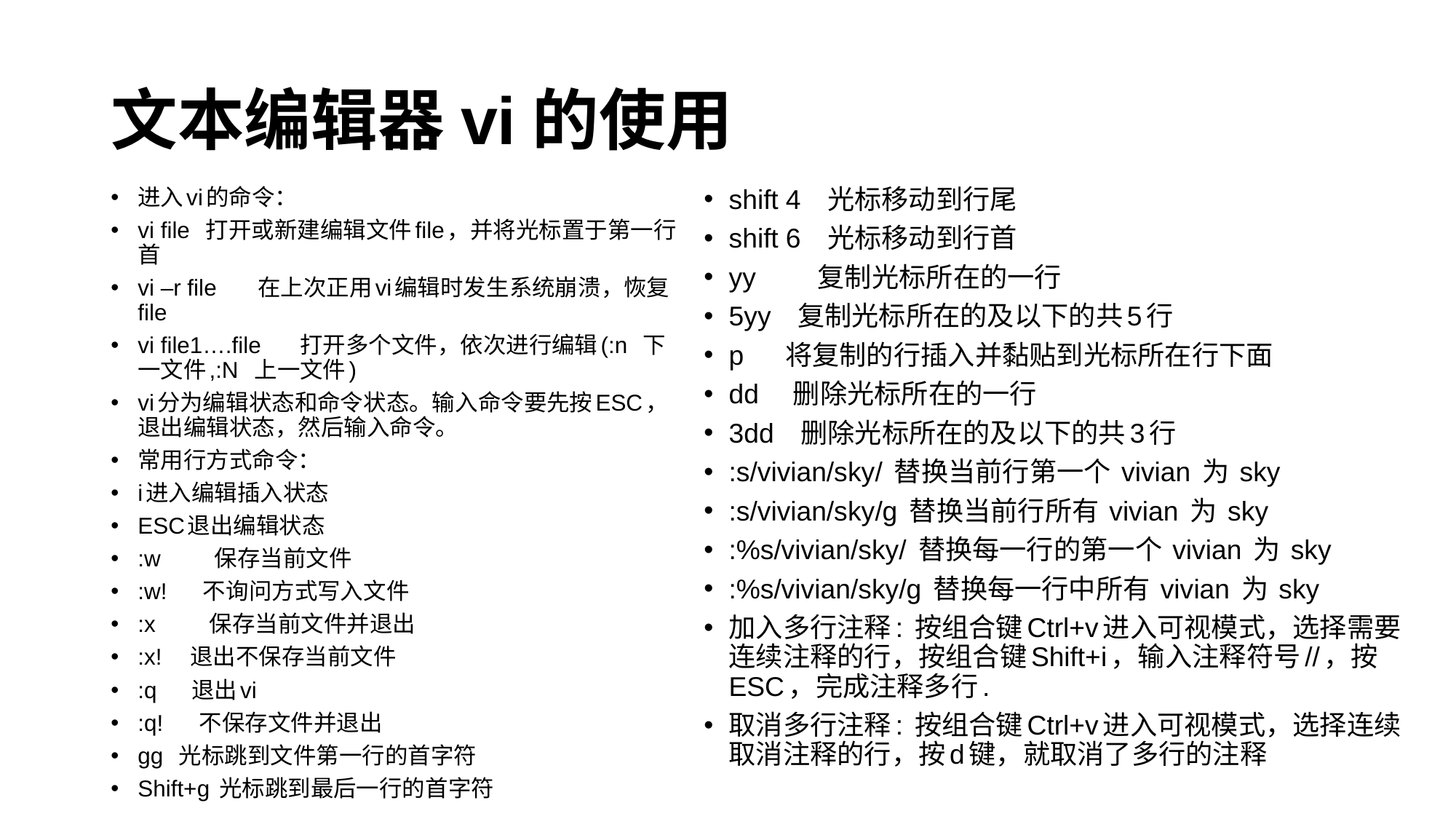

# 文本编辑器vi的使用
进入vi的命令：
vi file 		 打开或新建编辑文件file，并将光标置于第一行首
vi –r file      在上次正用vi编辑时发生系统崩溃，恢复file
vi file1….file  　打开多个文件，依次进行编辑(:n  下一文件,:N  上一文件)
vi分为编辑状态和命令状态。输入命令要先按ESC，退出编辑状态，然后输入命令。
常用行方式命令：
i进入编辑插入状态
ESC退出编辑状态
:w　　 保存当前文件
:w!　  不询问方式写入文件
:x　　 保存当前文件并退出
:x!    退出不保存当前文件
:q     退出vi
:q!　  不保存文件并退出
gg  光标跳到文件第一行的首字符
Shift+g 光标跳到最后一行的首字符

shift 4   光标移动到行尾
shift 6   光标移动到行首
yy	  复制光标所在的一行
5yy   复制光标所在的及以下的共5行
p     将复制的行插入并黏贴到光标所在行下面
dd    删除光标所在的一行
3dd   删除光标所在的及以下的共3行
:s/vivian/sky/ 替换当前行第一个 vivian 为 sky
:s/vivian/sky/g 替换当前行所有 vivian 为 sky
:%s/vivian/sky/ 替换每一行的第一个 vivian 为 sky
:%s/vivian/sky/g 替换每一行中所有 vivian 为 sky
加入多行注释: 按组合键Ctrl+v进入可视模式，选择需要连续注释的行，按组合键Shift+i，输入注释符号//，按ESC，完成注释多行.
取消多行注释: 按组合键Ctrl+v进入可视模式，选择连续取消注释的行，按d键，就取消了多行的注释